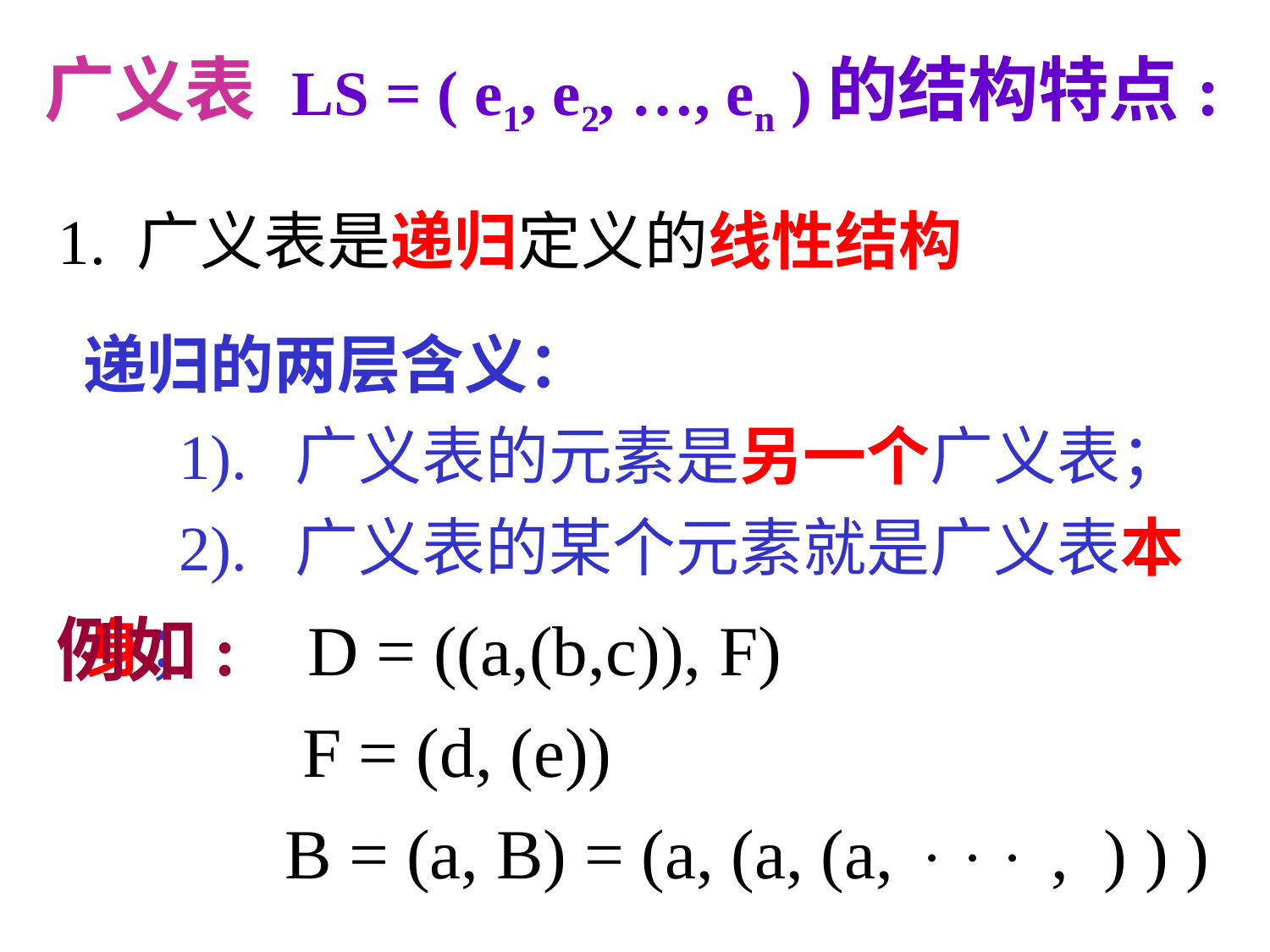

广义表 LS = ( e1, e2, …, en )的结构特点:
1. 广义表是递归定义的线性结构
递归的两层含义：
      1).  广义表的元素是另一个广义表；
      2).  广义表的某个元素就是广义表本身；
例如:    D = ((a,(b,c)), F)
              F = (d, (e))
             B = (a, B) = (a, (a, (a, ⋅⋅⋅ ,  ) ) )